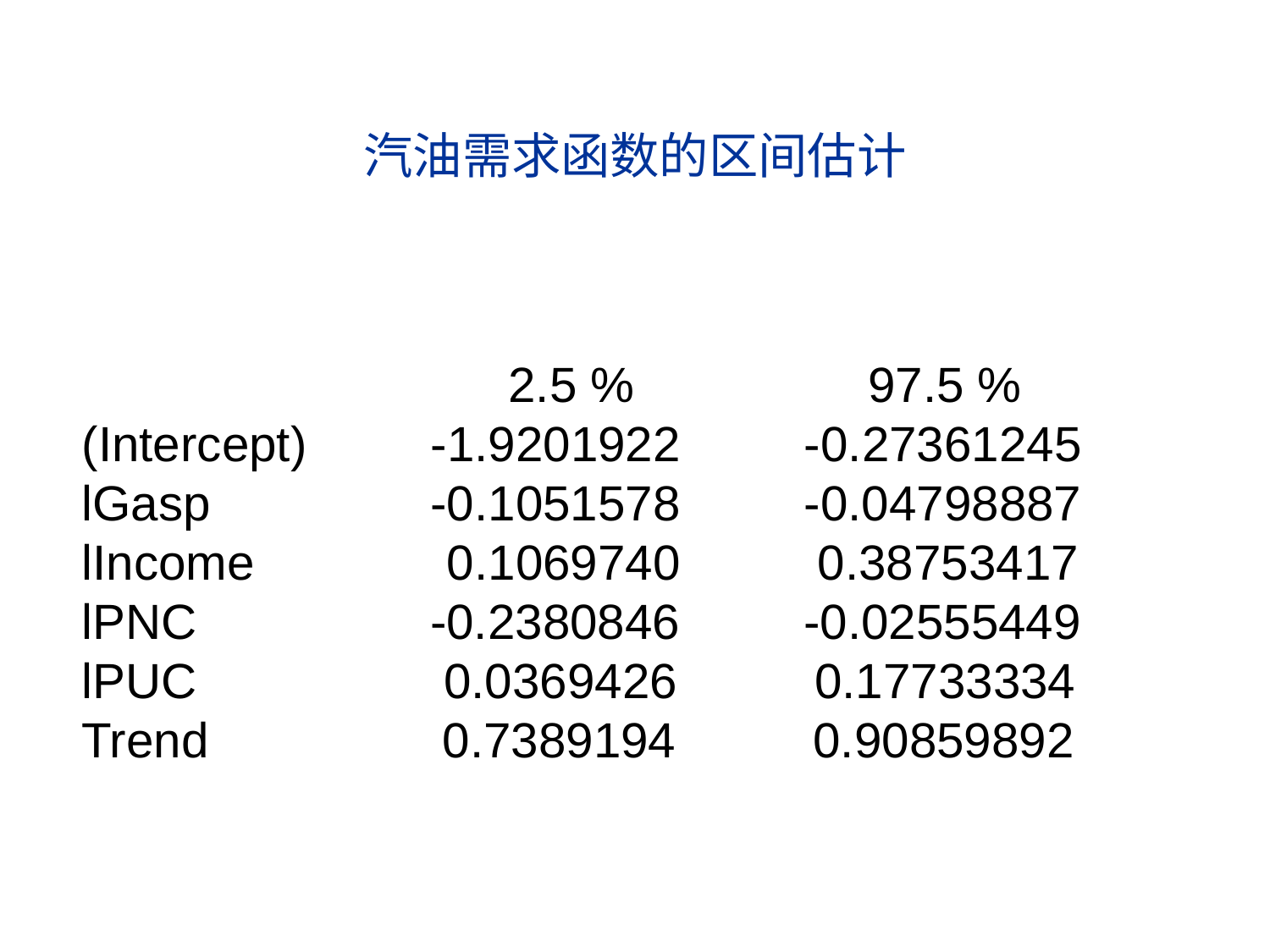

# 汽油需求函数的区间估计
                               2.5 %                 97.5 %
(Intercept)         -1.9201922         -0.27361245
lGasp                -0.1051578         -0.04798887
lIncome              0.1069740          0.38753417
lPNC                 -0.2380846         -0.02555449
lPUC                  0.0369426          0.17733334
Trend                 0.7389194          0.90859892